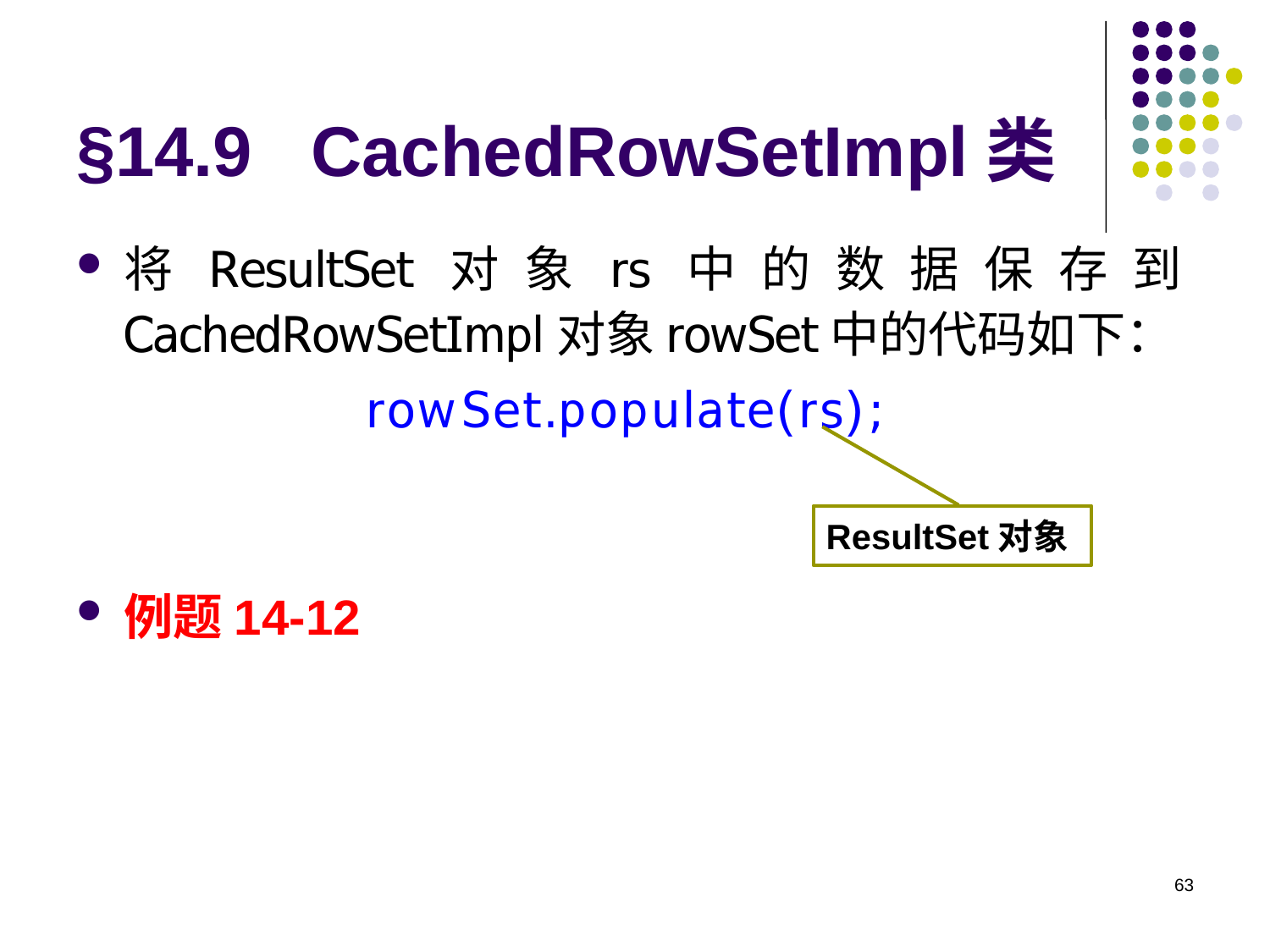

# §14.9   CachedRowSetImpl类
将ResultSet对象rs中的数据保存到CachedRowSetImpl对象rowSet中的代码如下：
rowSet.populate(rs);

例题14-12
ResultSet对象
63